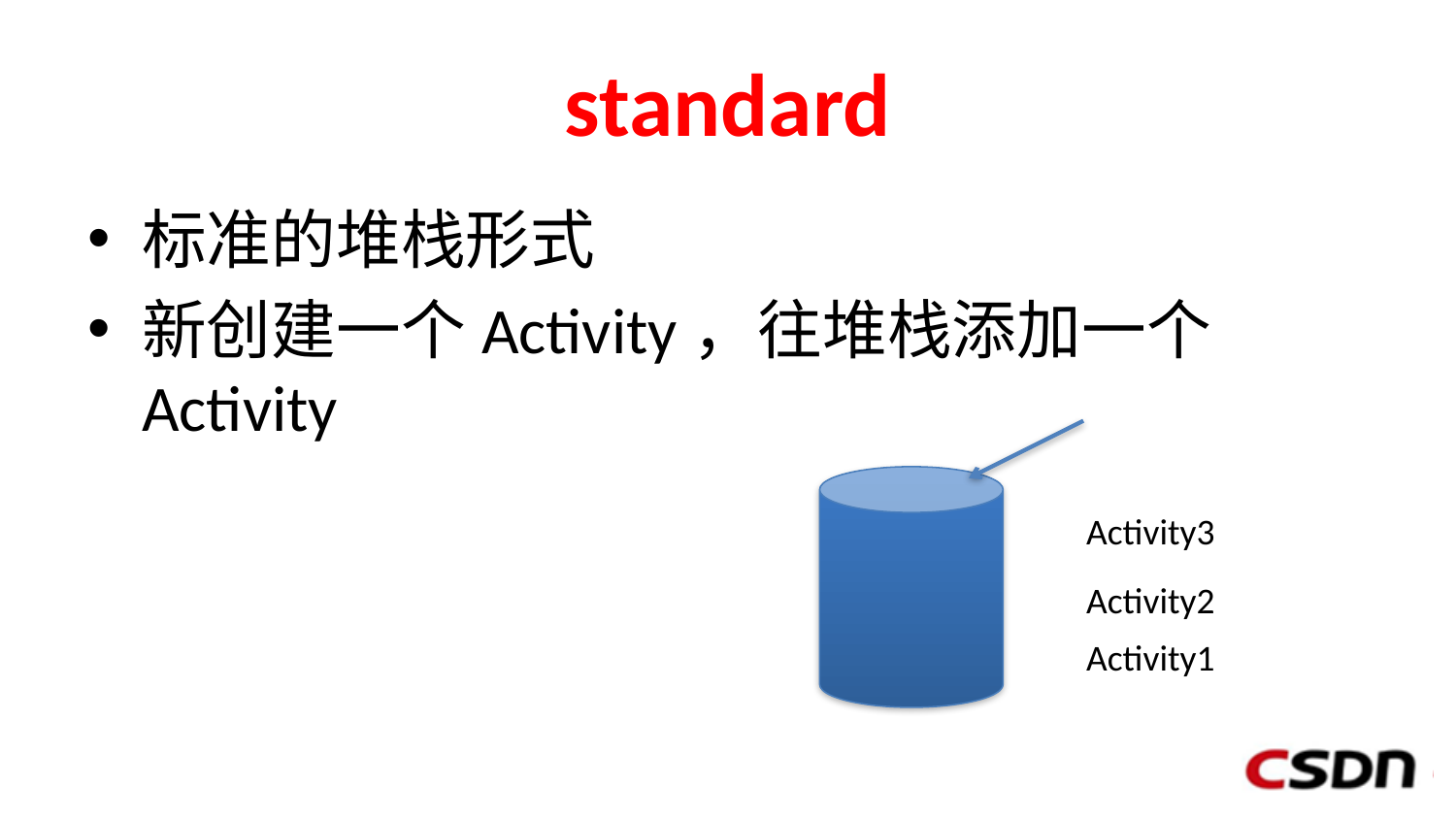

# standard
标准的堆栈形式
新创建一个Activity，往堆栈添加一个Activity

Activity3
Activity2
Activity1